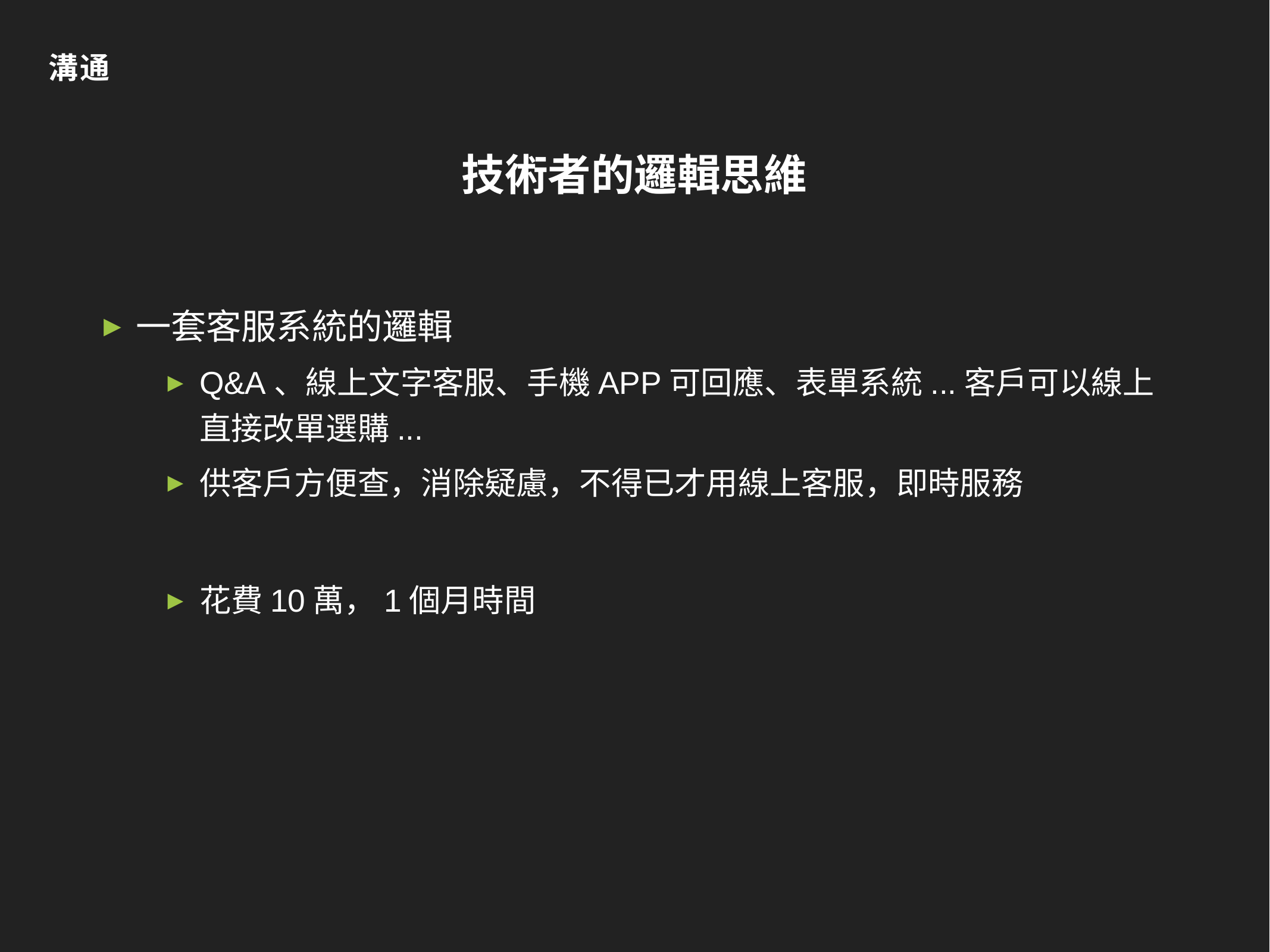

溝通
# 技術者的邏輯思維
一套客服系統的邏輯
Q&A、線上文字客服、手機APP可回應、表單系統...客戶可以線上直接改單選購...
供客戶方便查，消除疑慮，不得已才用線上客服，即時服務

花費10萬，1個月時間